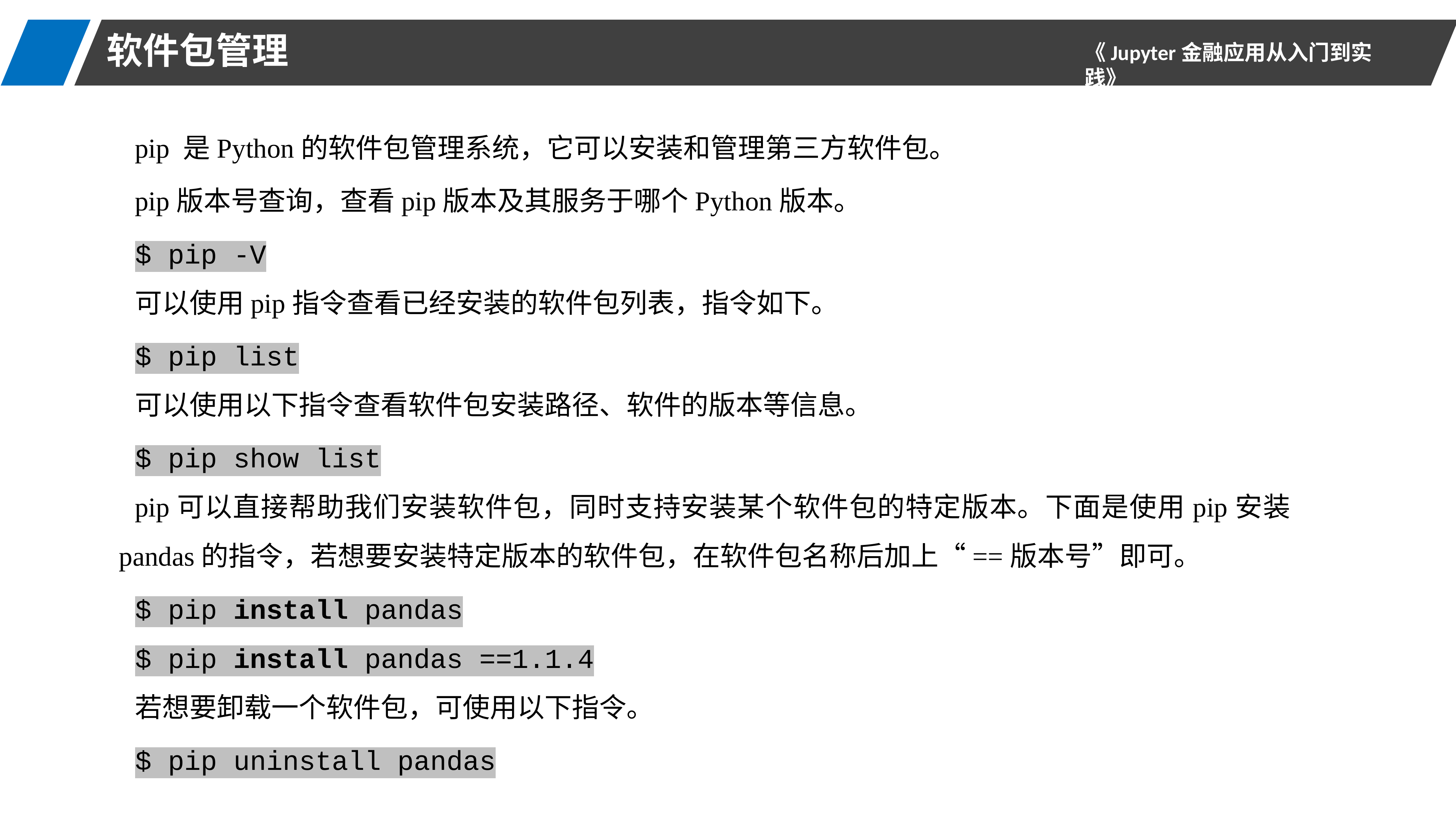

软件包管理
pip 是Python的软件包管理系统，它可以安装和管理第三方软件包。
pip版本号查询，查看pip版本及其服务于哪个Python版本。
$ pip -V
可以使用pip指令查看已经安装的软件包列表，指令如下。
$ pip list
可以使用以下指令查看软件包安装路径、软件的版本等信息。
$ pip show list
pip可以直接帮助我们安装软件包，同时支持安装某个软件包的特定版本。下面是使用pip安装pandas的指令，若想要安装特定版本的软件包，在软件包名称后加上“==版本号”即可。
$ pip install pandas
$ pip install pandas ==1.1.4
若想要卸载一个软件包，可使用以下指令。
$ pip uninstall pandas